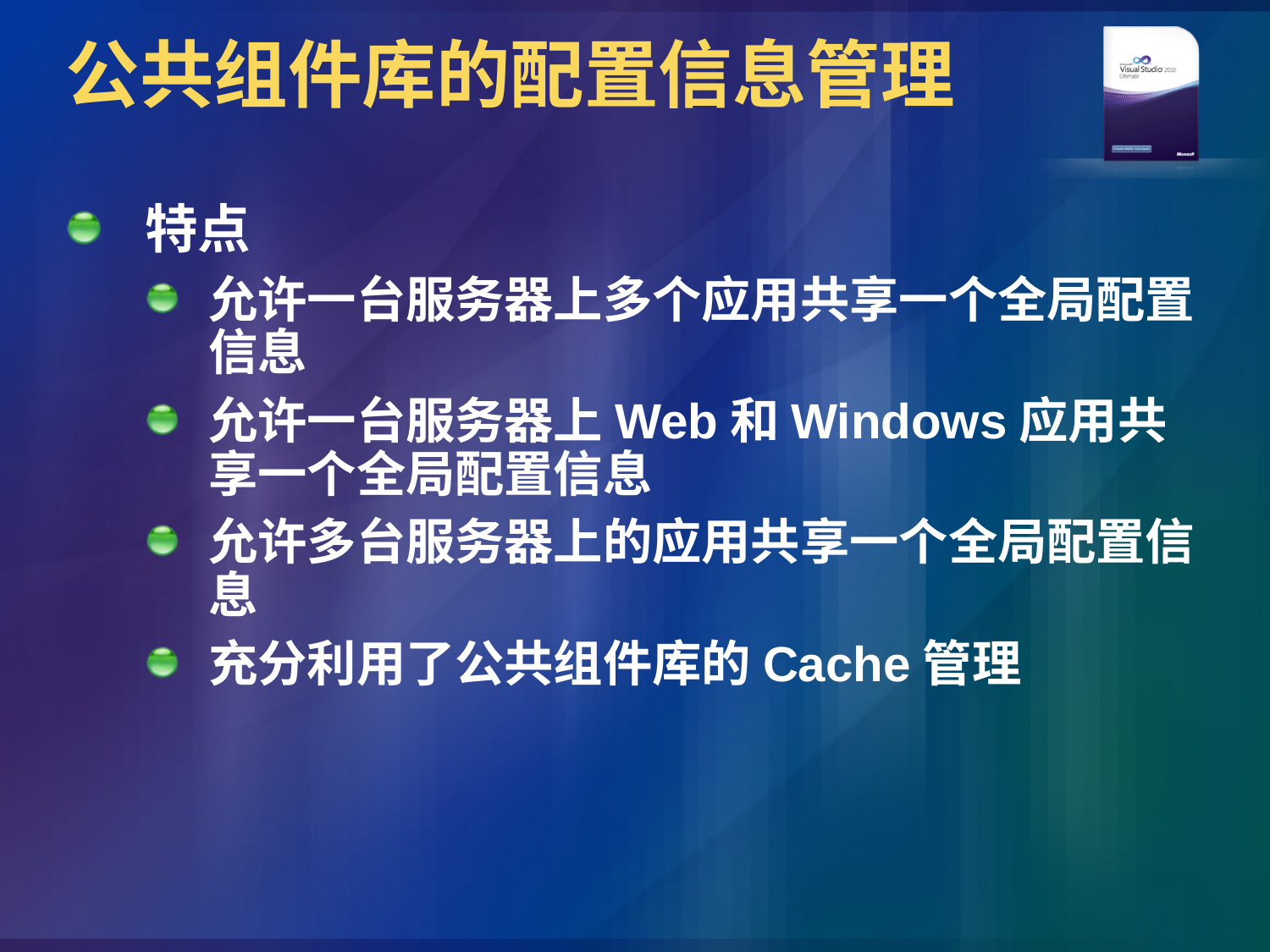

# 公共组件库的配置信息管理
特点
允许一台服务器上多个应用共享一个全局配置信息
允许一台服务器上Web和Windows应用共享一个全局配置信息
允许多台服务器上的应用共享一个全局配置信息
充分利用了公共组件库的Cache管理